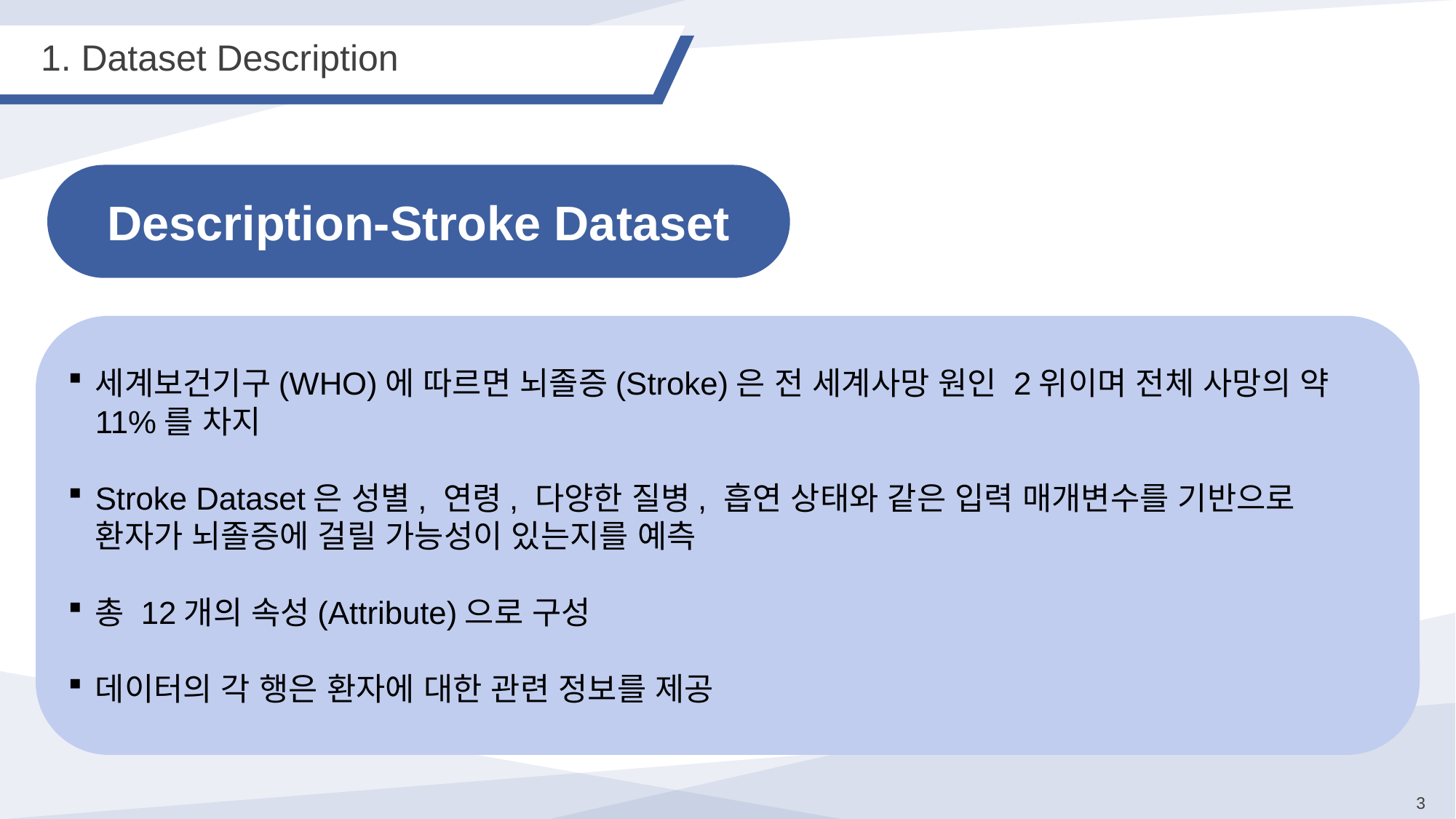

1. Dataset Description
Description-Stroke Dataset
세계보건기구(WHO)에 따르면 뇌졸증(Stroke)은 전 세계사망 원인 2위이며 전체 사망의 약 11%를 차지

Stroke Dataset은 성별, 연령, 다양한 질병, 흡연 상태와 같은 입력 매개변수를 기반으로 환자가 뇌졸증에 걸릴 가능성이 있는지를 예측

총 12개의 속성(Attribute)으로 구성

데이터의 각 행은 환자에 대한 관련 정보를 제공